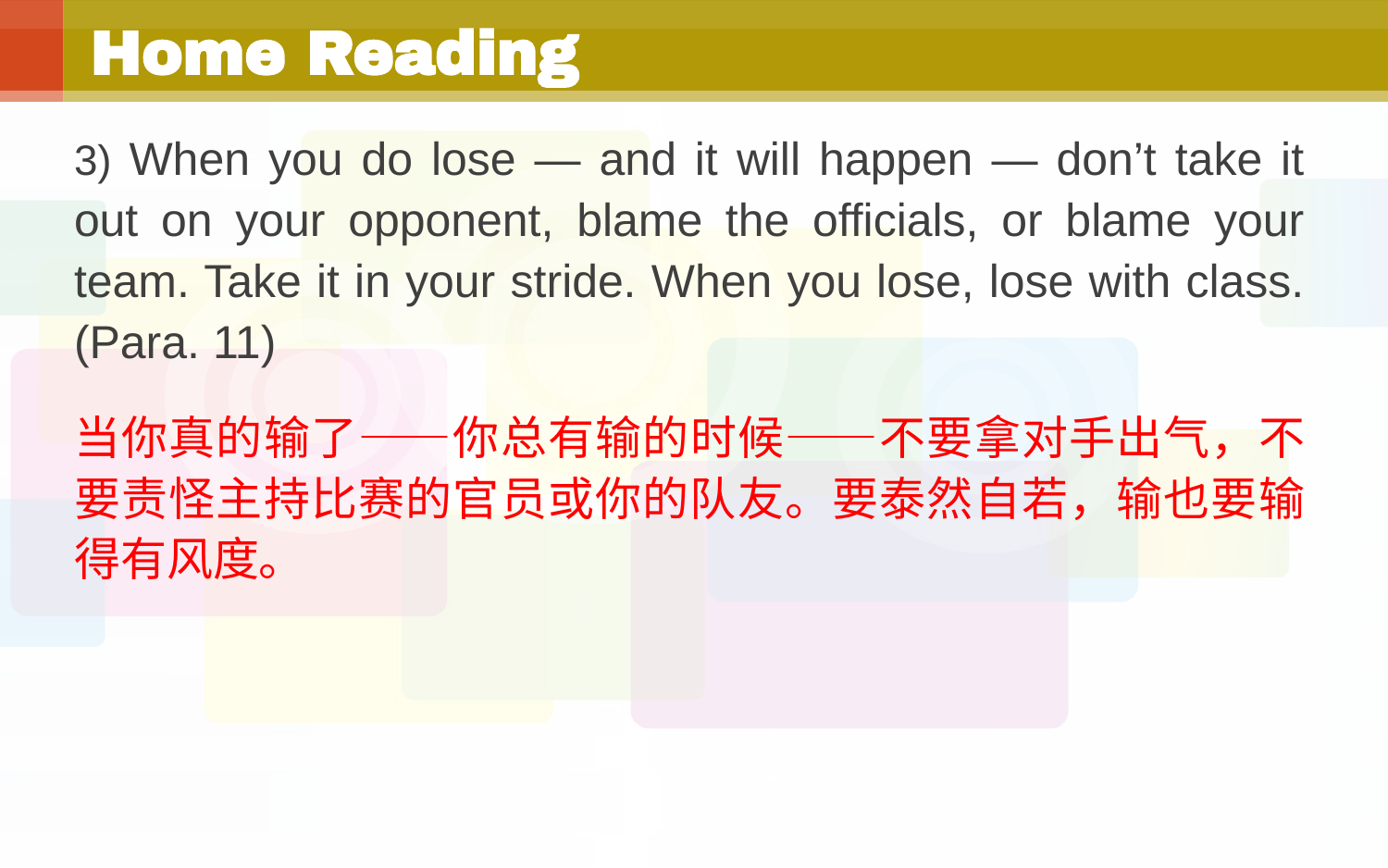

# Home Reading
3) When you do lose — and it will happen — don’t take it out on your opponent, blame the officials, or blame your team. Take it in your stride. When you lose, lose with class. (Para. 11)
当你真的输了——你总有输的时候——不要拿对手出气，不要责怪主持比赛的官员或你的队友。要泰然自若，输也要输得有风度。